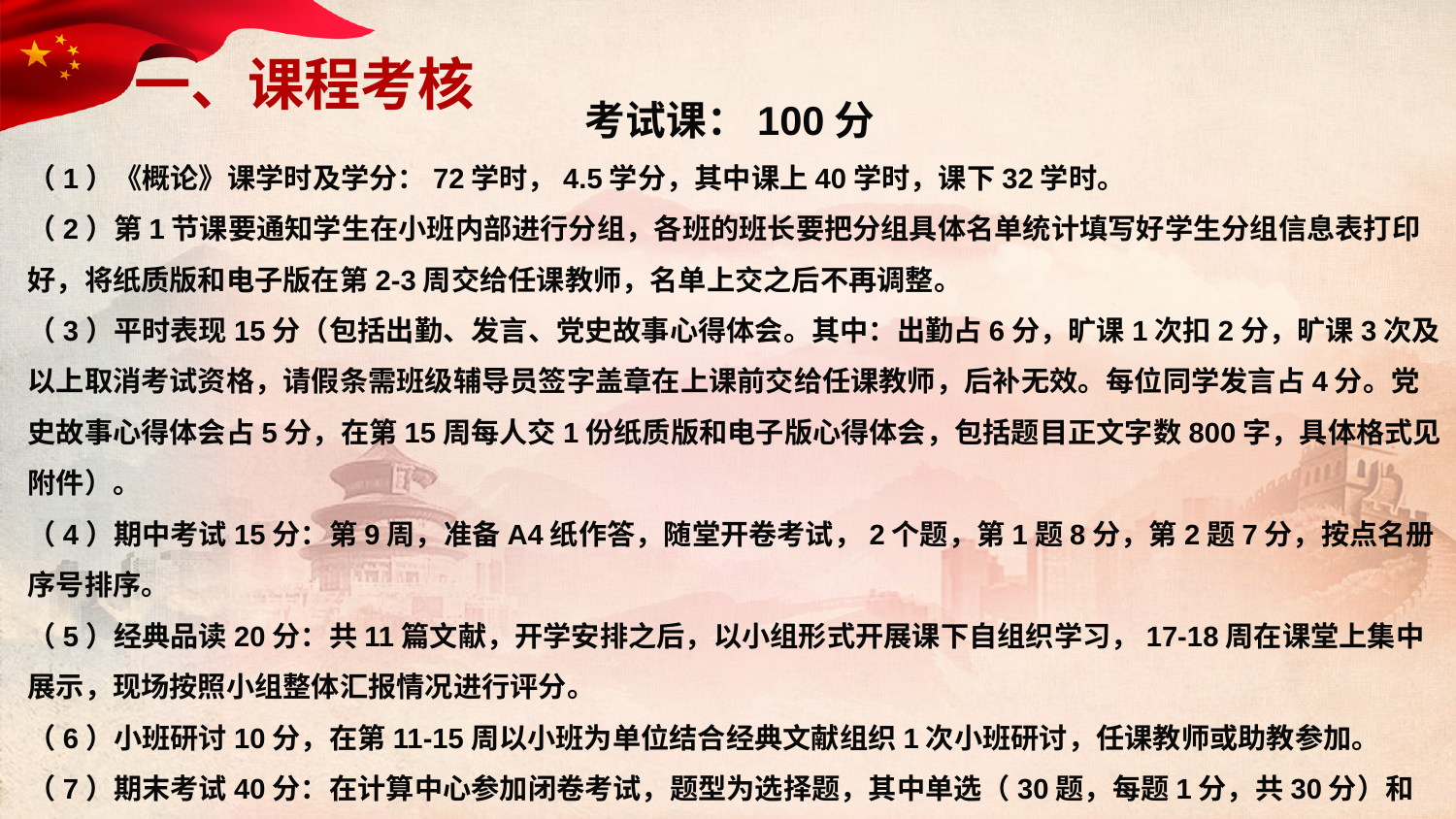

一、课程考核
考试课：100分
（1）《概论》课学时及学分：72学时，4.5学分，其中课上40学时，课下32学时。
（2）第1节课要通知学生在小班内部进行分组，各班的班长要把分组具体名单统计填写好学生分组信息表打印好，将纸质版和电子版在第2-3周交给任课教师，名单上交之后不再调整。
（3）平时表现15分（包括出勤、发言、党史故事心得体会。其中：出勤占6分，旷课1次扣2分，旷课3次及以上取消考试资格，请假条需班级辅导员签字盖章在上课前交给任课教师，后补无效。每位同学发言占4分。党史故事心得体会占5分，在第15周每人交1份纸质版和电子版心得体会，包括题目正文字数800字，具体格式见附件）。
（4）期中考试15分：第9周，准备A4纸作答，随堂开卷考试，2个题，第1题8分，第2题7分，按点名册序号排序。
（5）经典品读20分：共11篇文献，开学安排之后，以小组形式开展课下自组织学习，17-18周在课堂上集中展示，现场按照小组整体汇报情况进行评分。
（6）小班研讨10分，在第11-15周以小班为单位结合经典文献组织1次小班研讨，任课教师或助教参加。
（7）期末考试40分：在计算中心参加闭卷考试，题型为选择题，其中单选（30题，每题1分，共30分）和多选（10题，每题1分，10分）。
（8）提醒各位老师第1次课把各班班长的联系方式记录好，或者每个头建一个的班长微信群便于沟通。